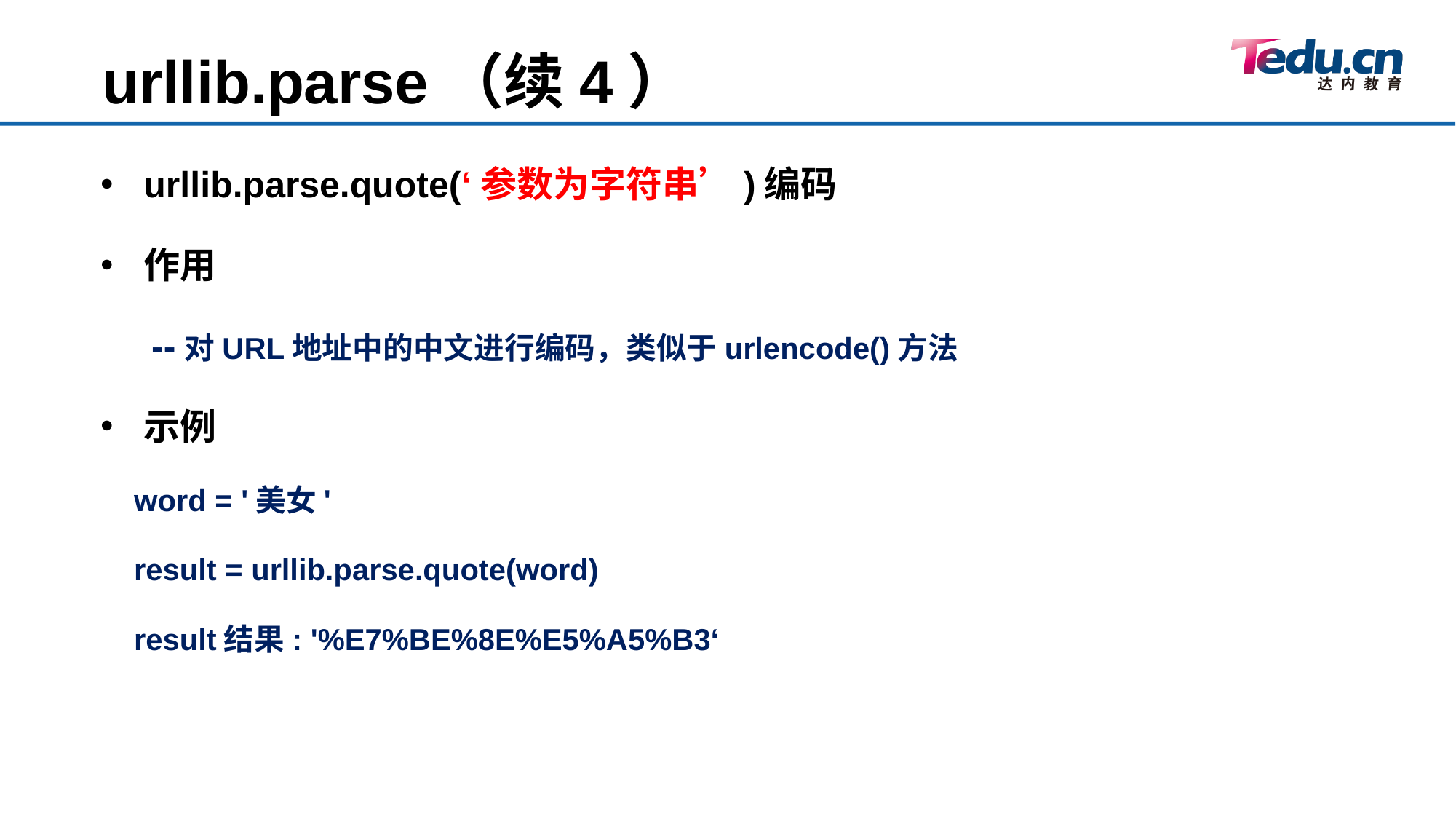

urllib.parse（续4）
urllib.parse.quote(‘参数为字符串’)编码
作用
     --对URL地址中的中文进行编码，类似于urlencode()方法
示例
    word = '美女'
    result = urllib.parse.quote(word)
    result结果: '%E7%BE%8E%E5%A5%B3‘